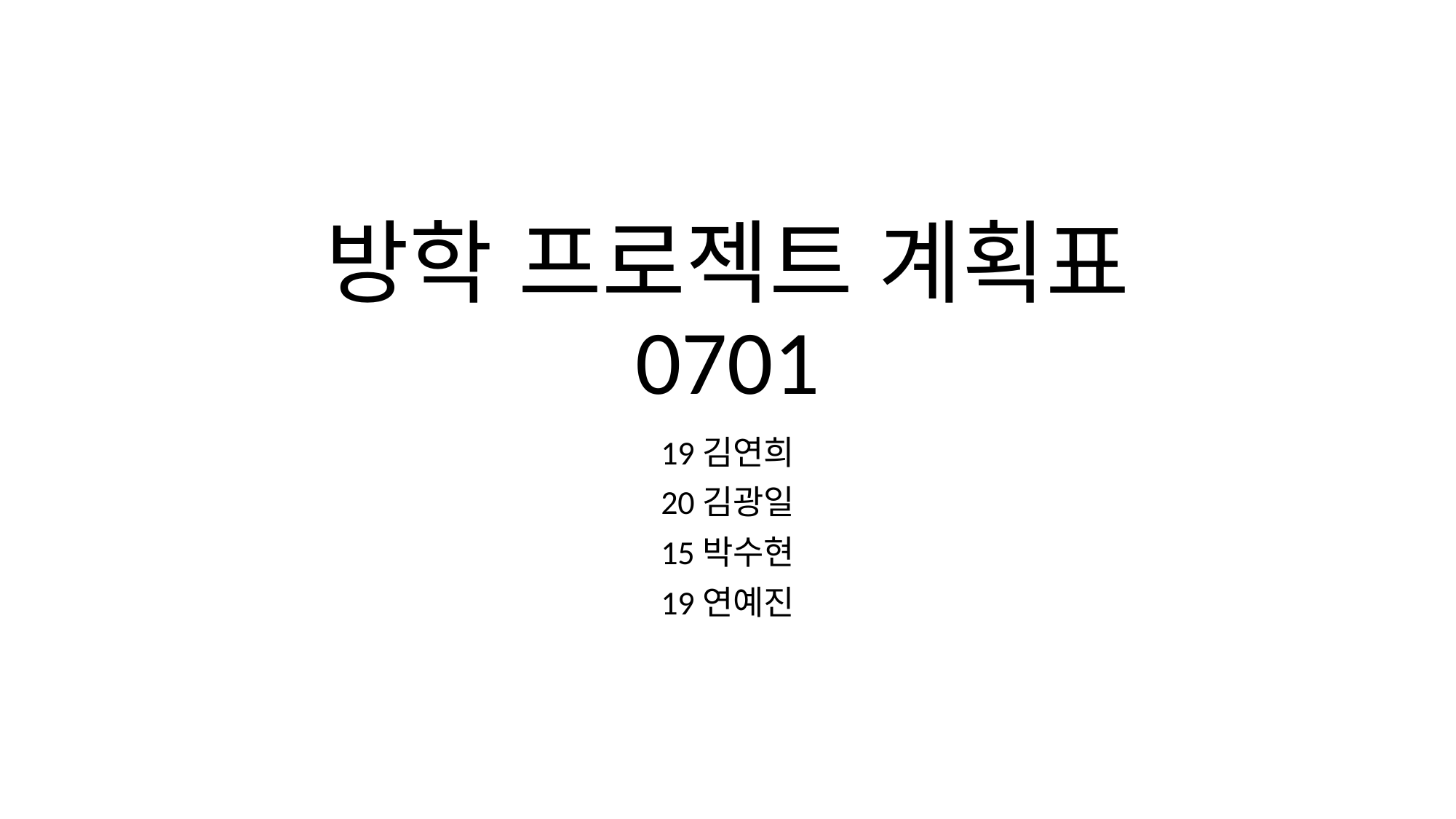

# 방학 프로젝트 계획표 0701
19김연희
20김광일
15박수현
19연예진